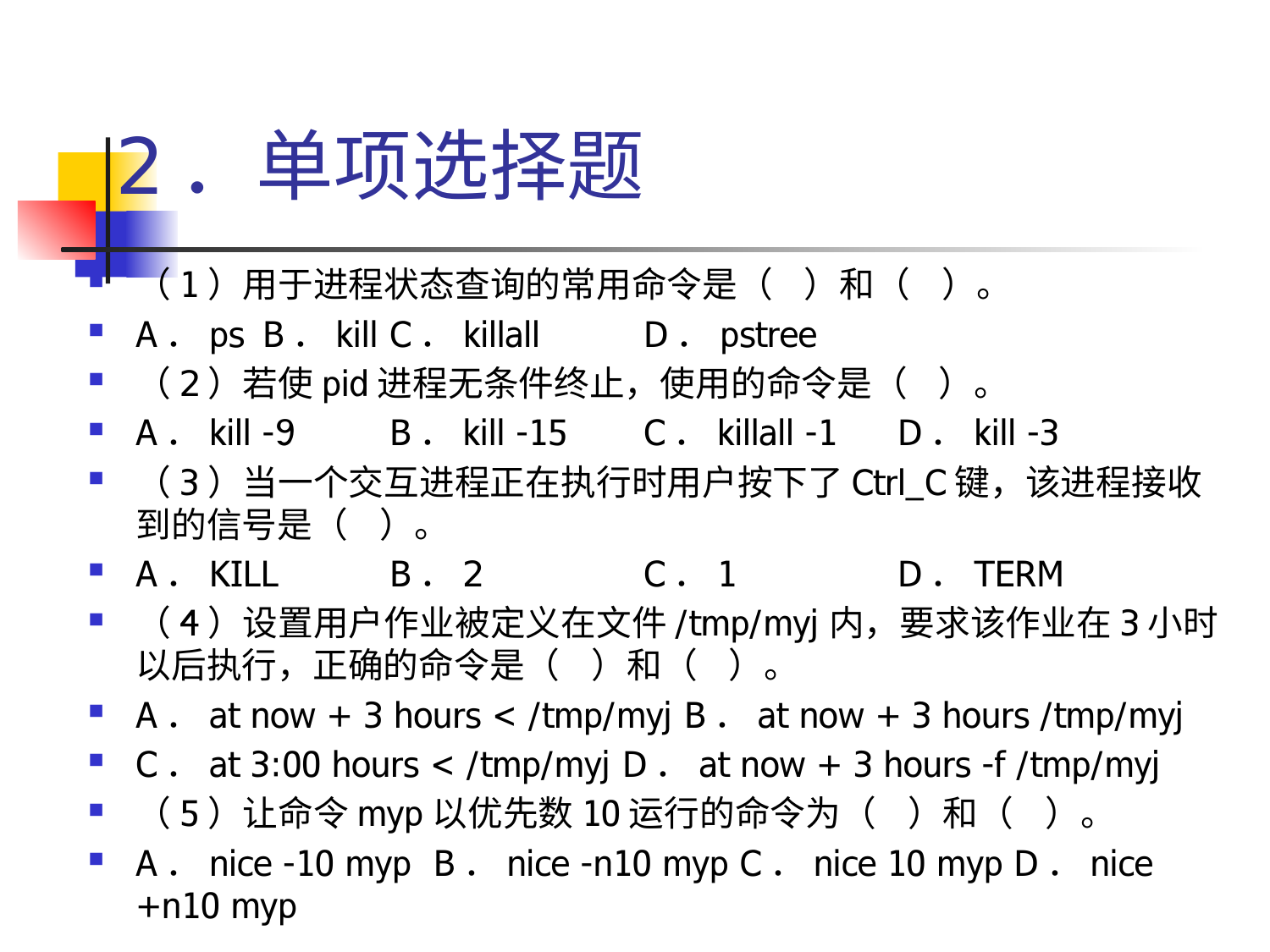

# 2．单项选择题
（1）用于进程状态查询的常用命令是（    ）和（    ）。
A．ps 	B．kill 	C．killall 	D．pstree
（2）若使pid进程无条件终止，使用的命令是（    ）。
A．kill -9 	B．kill -15 	C．killall -1 	D．kill -3
（3）当一个交互进程正在执行时用户按下了Ctrl_C键，该进程接收到的信号是（    ）。
A．KILL 	B．2 		C．1 		D．TERM
（4）设置用户作业被定义在文件/tmp/myj内，要求该作业在3小时以后执行，正确的命令是（    ）和（    ）。
A．at now + 3 hours < /tmp/myj B．at now + 3 hours /tmp/myj
C．at 3:00 hours < /tmp/myj D．at now + 3 hours -f /tmp/myj
（5）让命令myp以优先数10运行的命令为（    ）和（    ）。
A．nice -10 myp  B．nice -n10 myp C．nice 10 myp D．nice +n10 myp